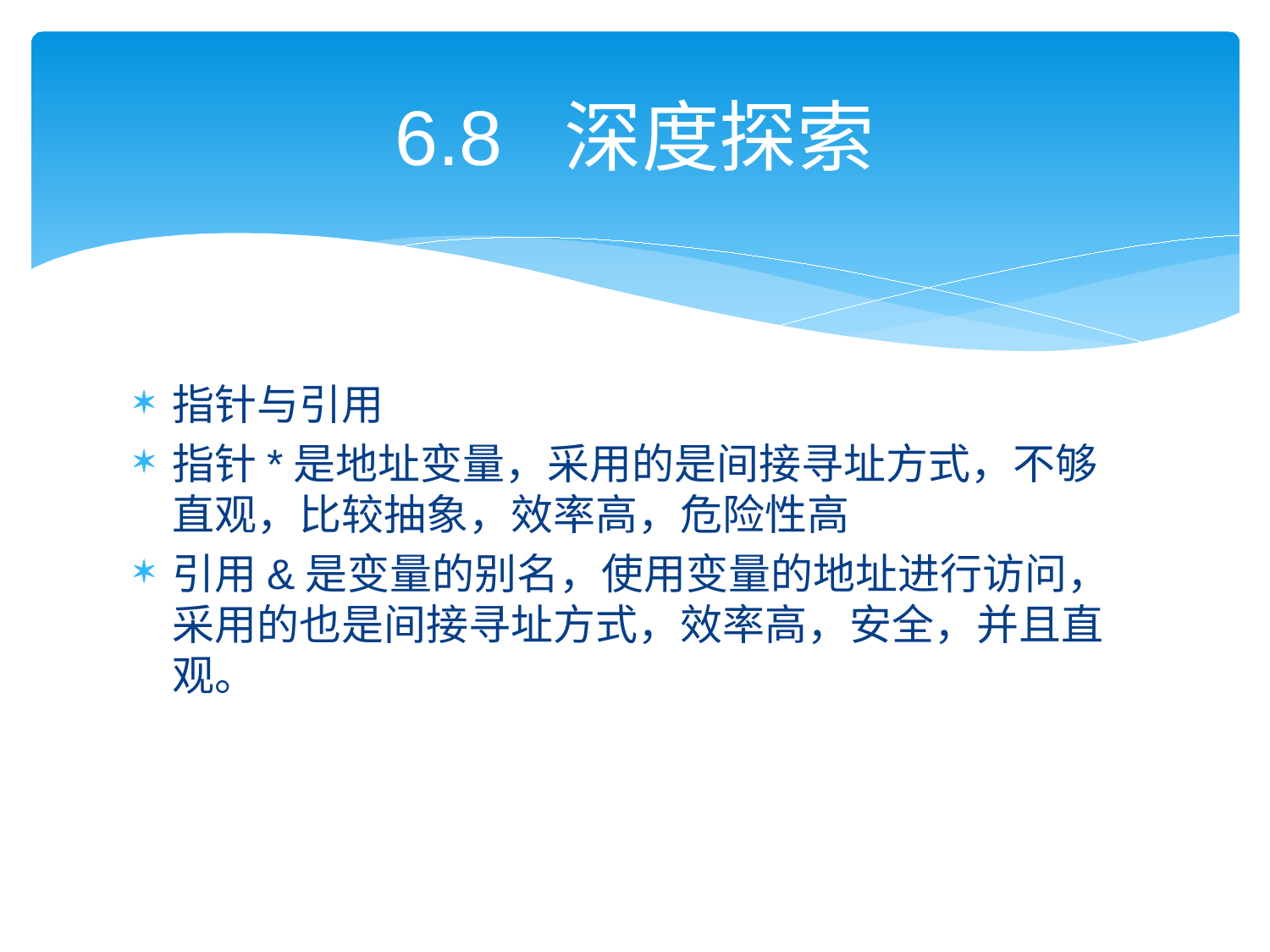

# 6.8  深度探索
指针与引用
指针*是地址变量，采用的是间接寻址方式，不够直观，比较抽象，效率高，危险性高
引用&是变量的别名，使用变量的地址进行访问，采用的也是间接寻址方式，效率高，安全，并且直观。